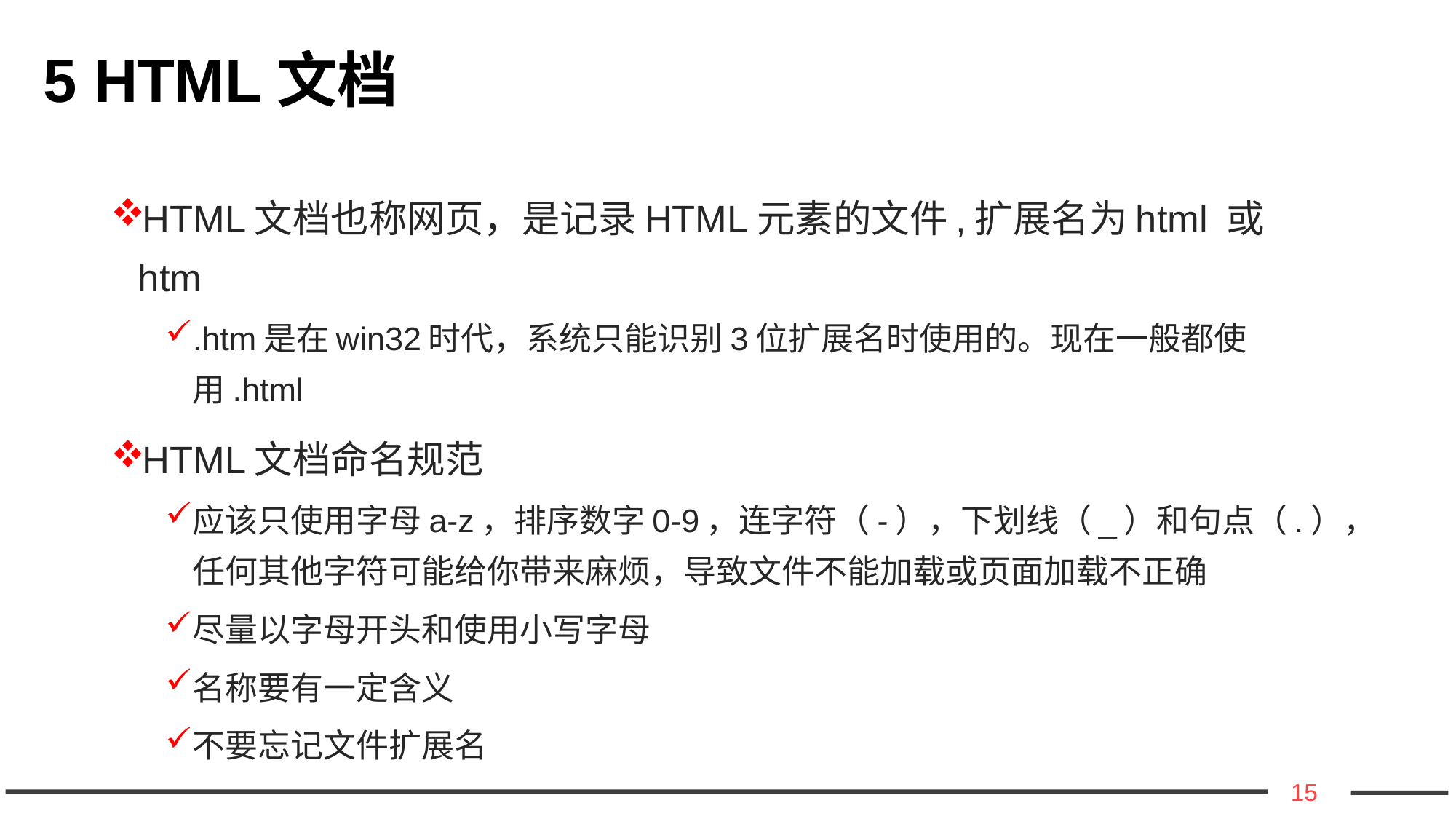

# 5 HTML文档
HTML文档也称网页，是记录HTML元素的文件,扩展名为html 或 htm
.htm是在win32时代，系统只能识别3位扩展名时使用的。现在一般都使用.html
HTML文档命名规范
应该只使用字母a-z，排序数字0-9，连字符（-），下划线（_）和句点（.），任何其他字符可能给你带来麻烦，导致文件不能加载或页面加载不正确
尽量以字母开头和使用小写字母
名称要有一定含义
不要忘记文件扩展名